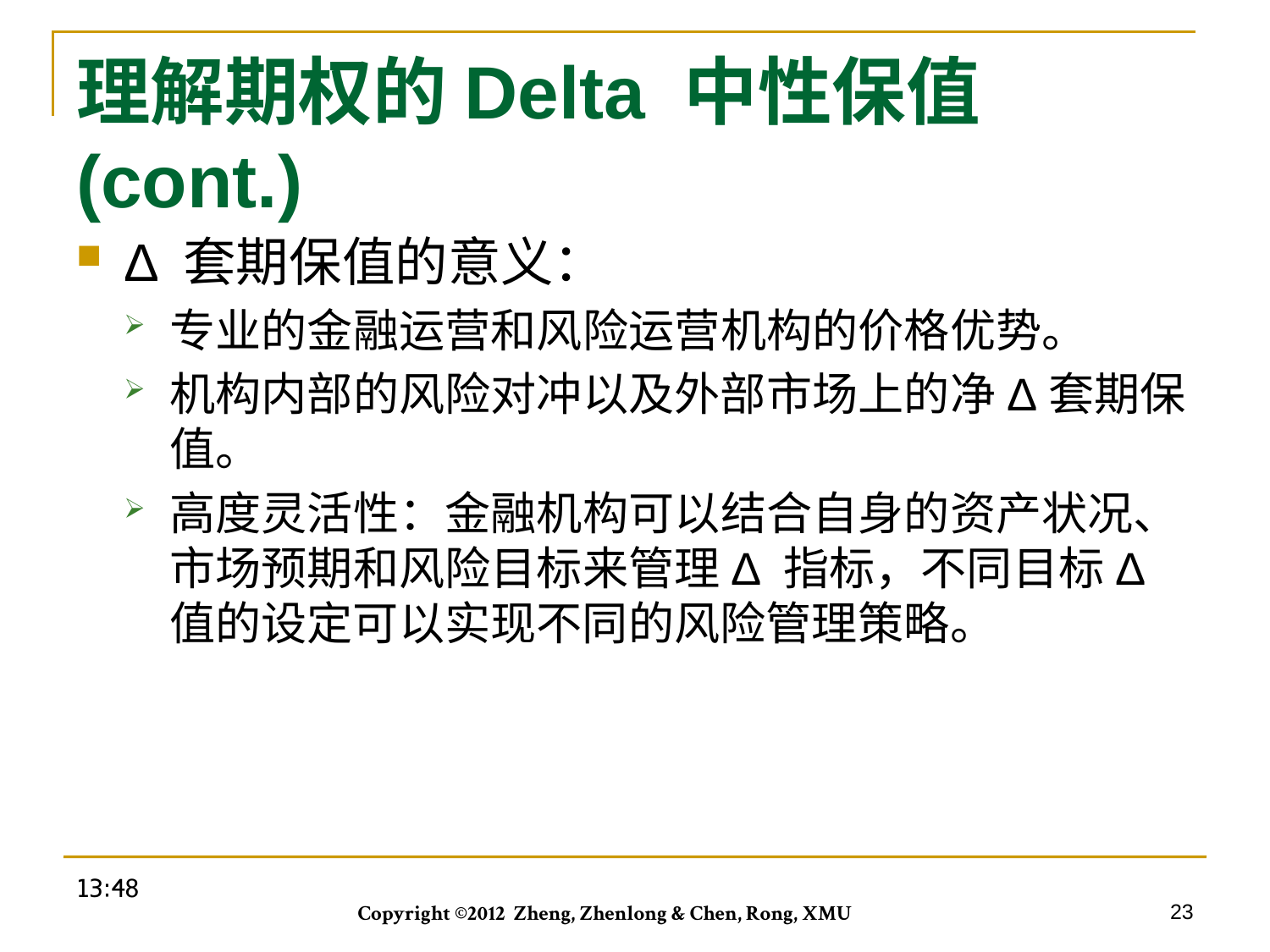

# 理解期权的Delta 中性保值(cont.)
Δ 套期保值的意义：
专业的金融运营和风险运营机构的价格优势。
机构内部的风险对冲以及外部市场上的净Δ套期保值。
高度灵活性：金融机构可以结合自身的资产状况、市场预期和风险目标来管理Δ 指标，不同目标Δ 值的设定可以实现不同的风险管理策略。
13:48
23
Copyright ©2012  Zheng, Zhenlong & Chen, Rong, XMU